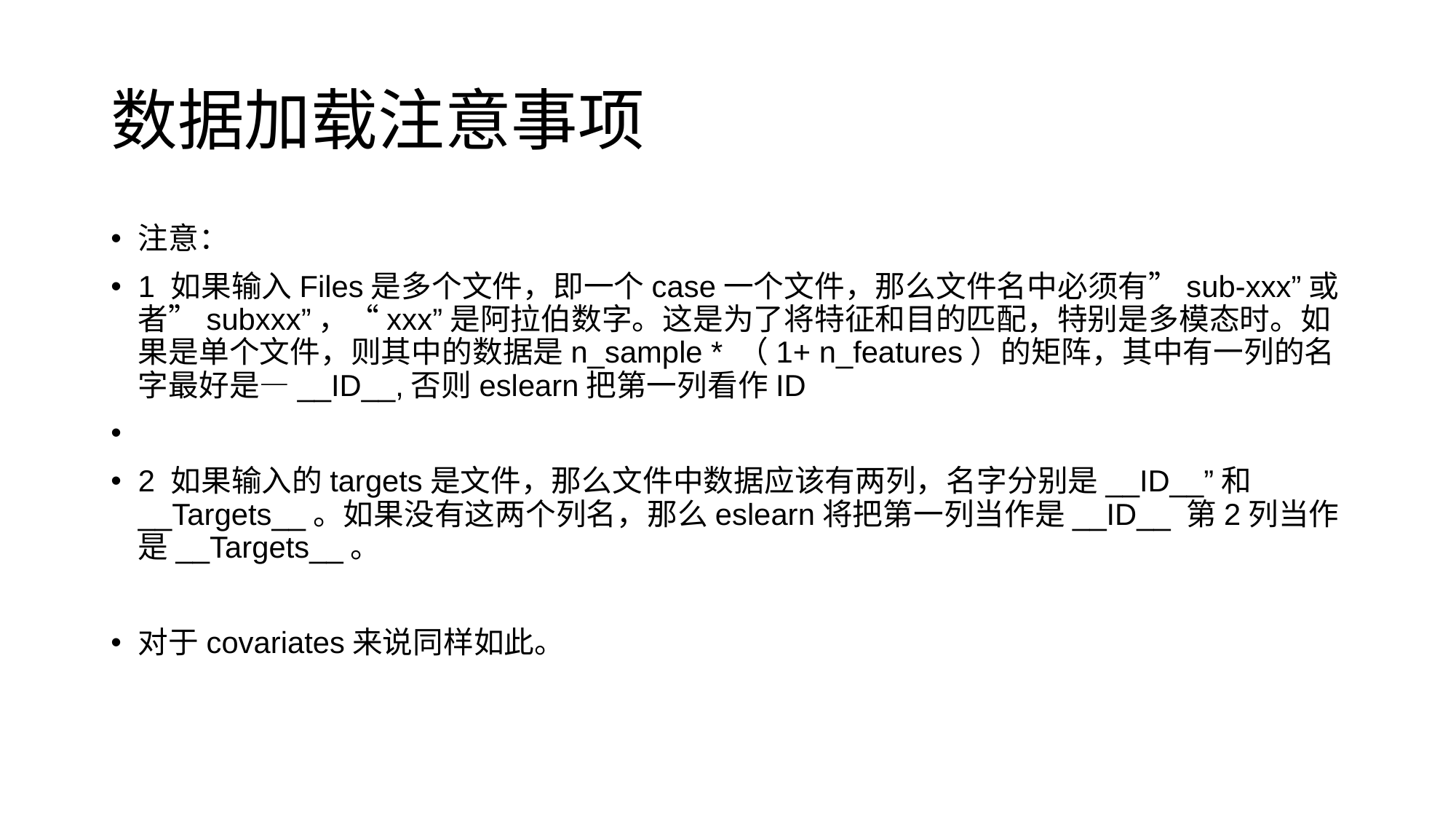

# 数据加载注意事项
注意：
1 如果输入Files是多个文件，即一个case一个文件，那么文件名中必须有”sub-xxx”或者”subxxx”，“xxx”是阿拉伯数字。这是为了将特征和目的匹配，特别是多模态时。如果是单个文件，则其中的数据是n_sample * （1+ n_features）的矩阵，其中有一列的名字最好是—__ID__,否则eslearn把第一列看作ID

2 如果输入的targets是文件，那么文件中数据应该有两列，名字分别是__ID__”和__Targets__。如果没有这两个列名，那么eslearn将把第一列当作是__ID__ 第2列当作是__Targets__。

对于covariates来说同样如此。